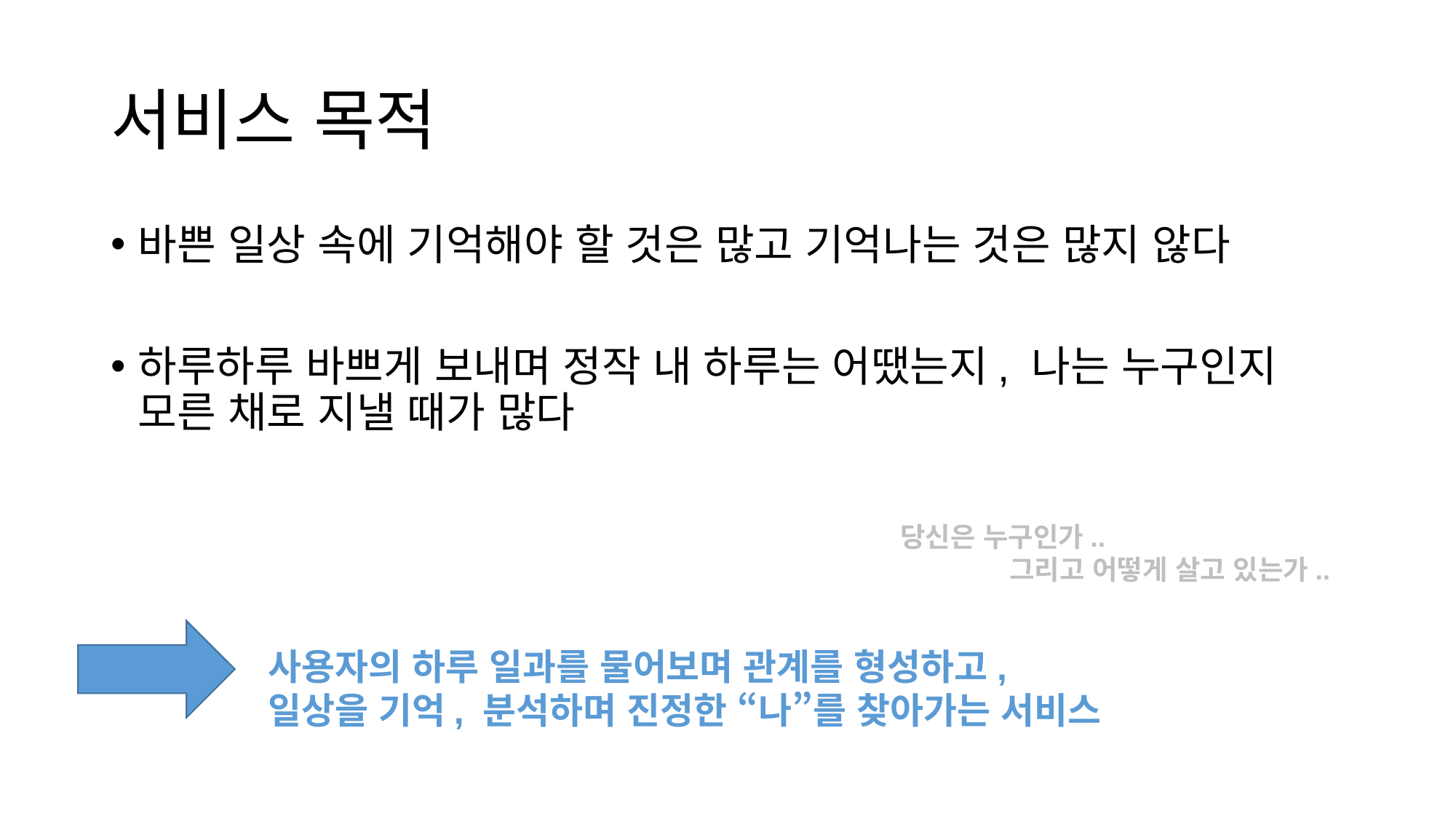

# 서비스 목적
바쁜 일상 속에 기억해야 할 것은 많고 기억나는 것은 많지 않다

하루하루 바쁘게 보내며 정작 내 하루는 어땠는지, 나는 누구인지 모른 채로 지낼 때가 많다
당신은 누구인가..
	그리고 어떻게 살고 있는가..

사용자의 하루 일과를 물어보며 관계를 형성하고,
일상을 기억, 분석하며 진정한 “나”를 찾아가는 서비스